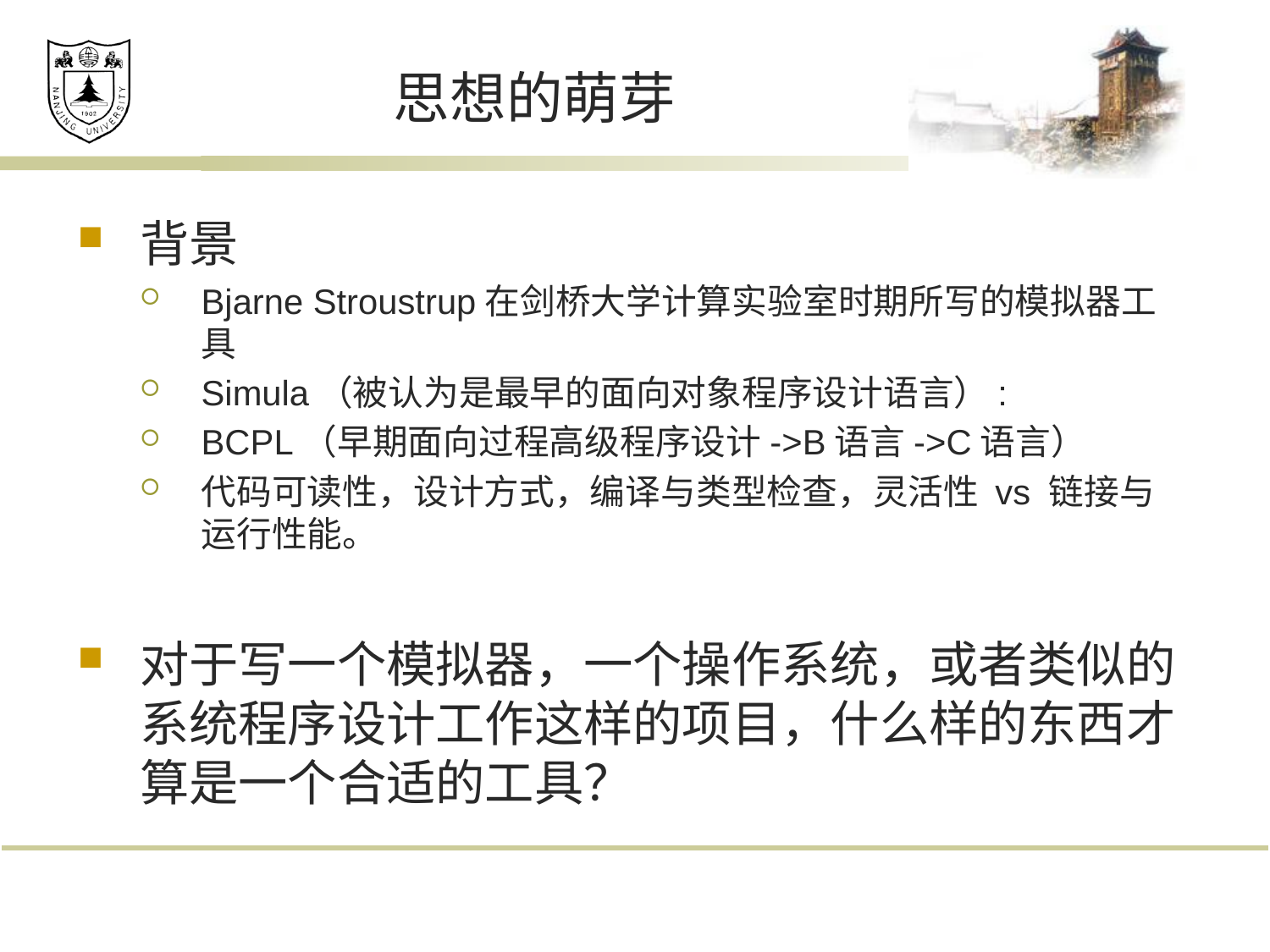

# 思想的萌芽
背景
Bjarne Stroustrup在剑桥大学计算实验室时期所写的模拟器工具
Simula（被认为是最早的面向对象程序设计语言）:
BCPL（早期面向过程高级程序设计->B语言->C语言）
代码可读性，设计方式，编译与类型检查，灵活性 vs 链接与运行性能。

对于写一个模拟器，一个操作系统，或者类似的系统程序设计工作这样的项目，什么样的东西才算是一个合适的工具？

3